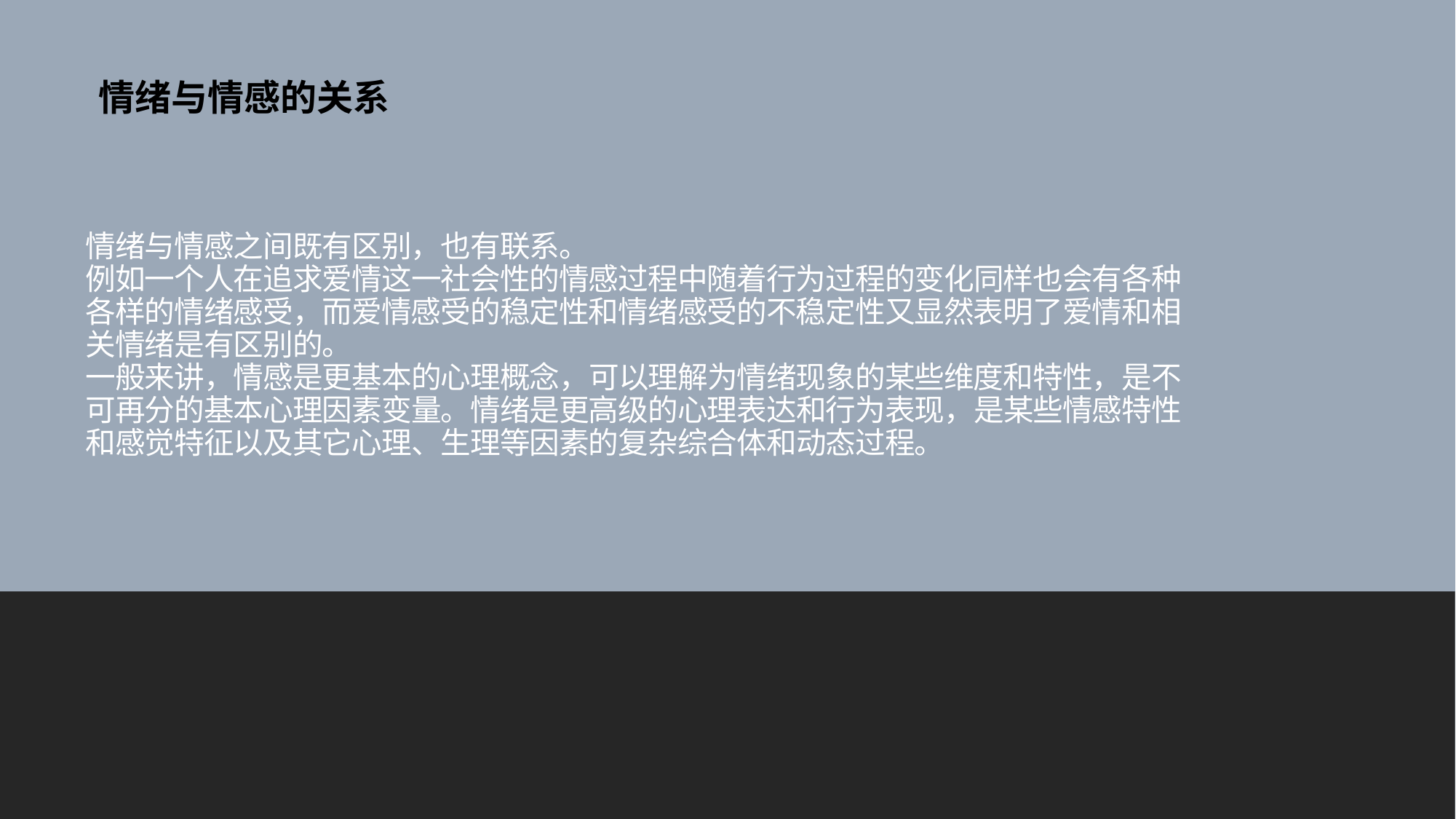

情绪与情感的关系
# 情绪与情感之间既有区别，也有联系。 例如一个人在追求爱情这一社会性的情感过程中随着行为过程的变化同样也会有各种各样的情绪感受，而爱情感受的稳定性和情绪感受的不稳定性又显然表明了爱情和相关情绪是有区别的。 一般来讲，情感是更基本的心理概念，可以理解为情绪现象的某些维度和特性，是不可再分的基本心理因素变量。情绪是更高级的心理表达和行为表现，是某些情感特性和感觉特征以及其它心理、生理等因素的复杂综合体和动态过程。